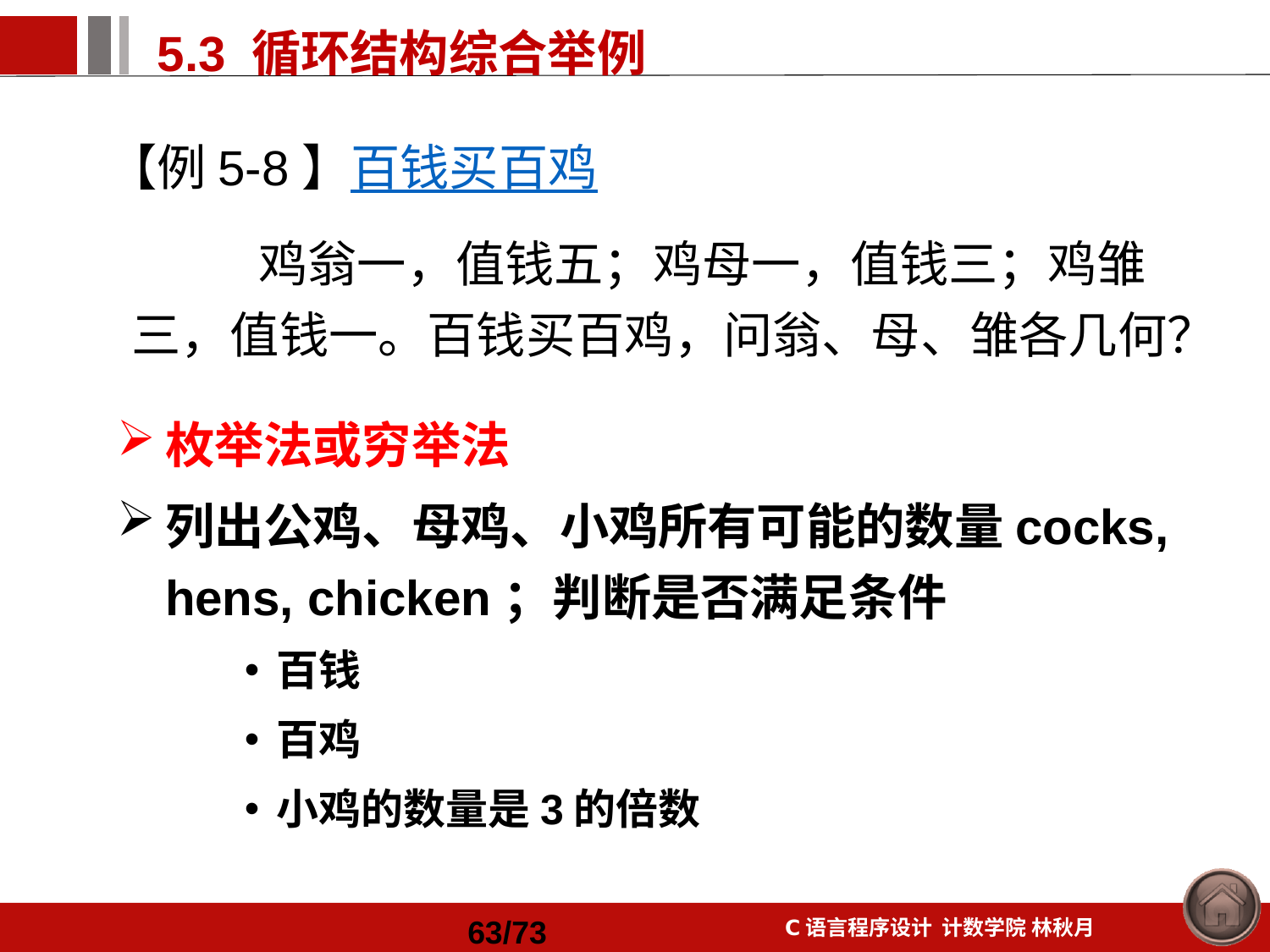

【例5-8】百钱买百鸡
		鸡翁一，值钱五；鸡母一，值钱三；鸡雏三，值钱一。百钱买百鸡，问翁、母、雏各几何？

枚举法或穷举法
列出公鸡、母鸡、小鸡所有可能的数量cocks, hens, chicken；判断是否满足条件
百钱
百鸡
小鸡的数量是3的倍数